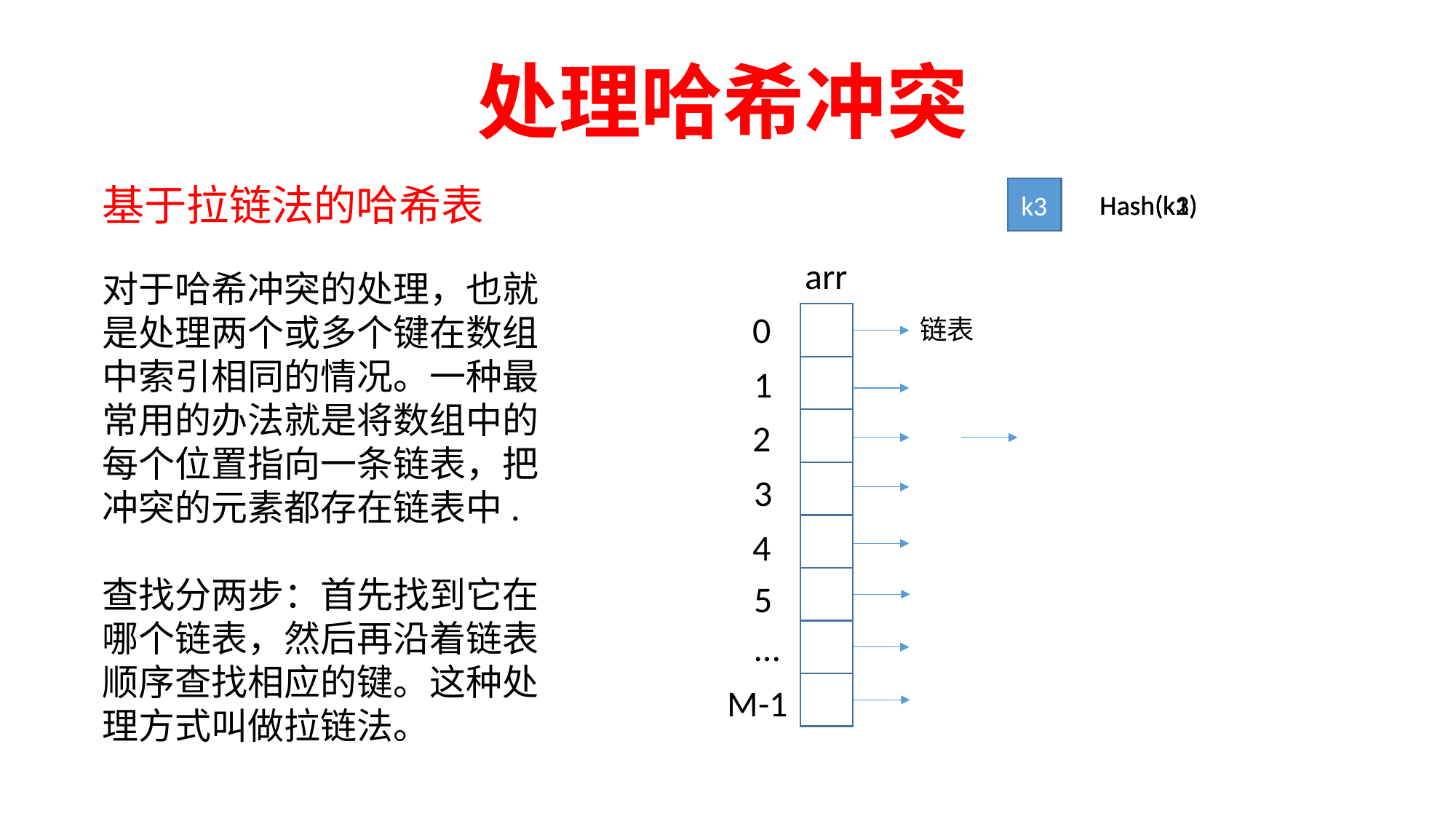

处理哈希冲突
基于拉链法的哈希表
k3
k2
k1
Hash(k2)
Hash(k3)
Hash(k1)
arr
对于哈希冲突的处理，也就是处理两个或多个键在数组中索引相同的情况。一种最常用的办法就是将数组中的每个位置指向一条链表，把冲突的元素都存在链表中.

查找分两步：首先找到它在哪个链表，然后再沿着链表顺序查找相应的键。这种处理方式叫做拉链法。
0

链表
1

2

3

4

5
…

M-1